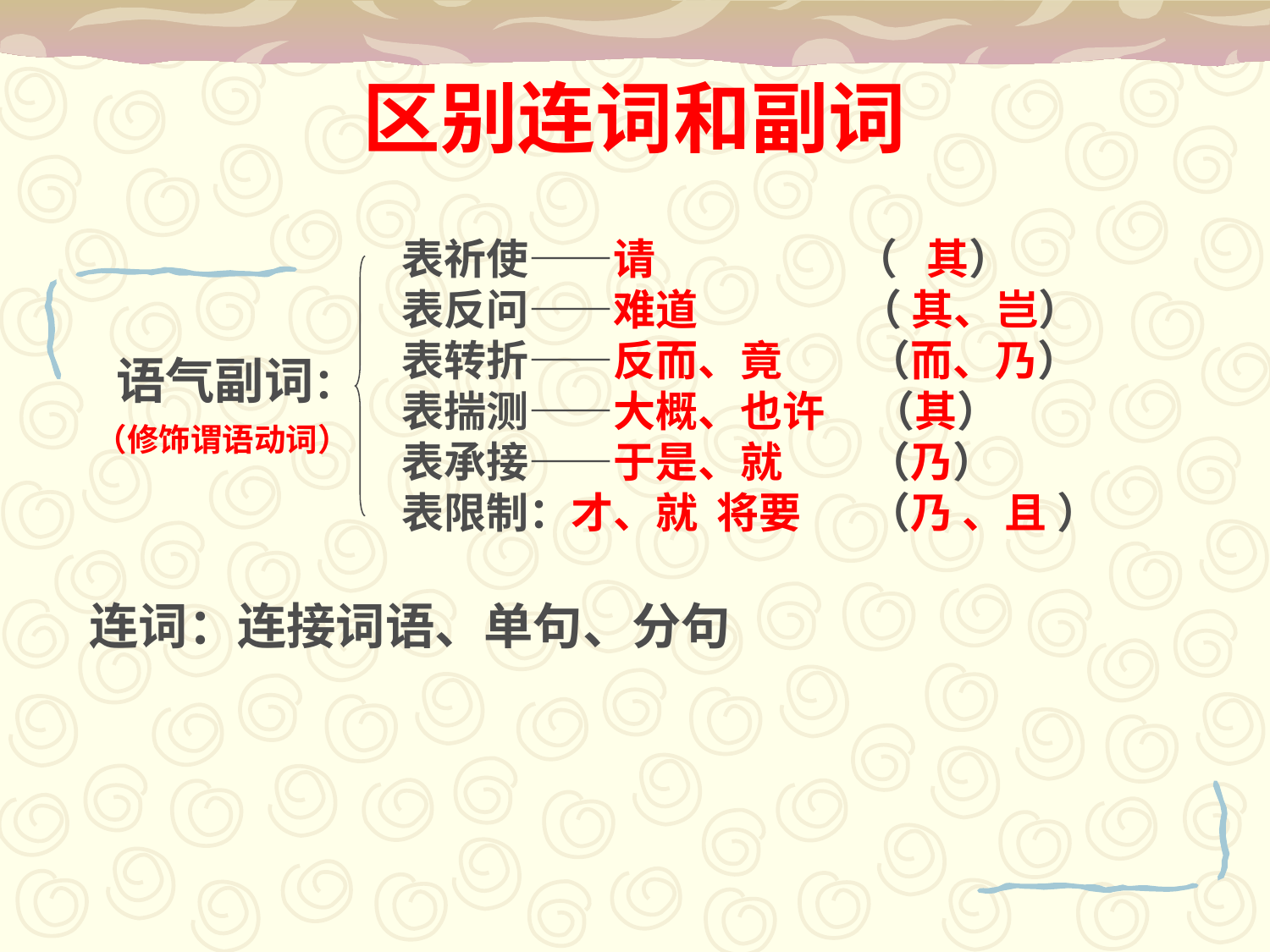

# 区别连词和副词
                             表祈使——请                     （   其）
                             表反问——难道                 （ 其、岂）
                             表转折——反而、竟         （而、乃）
                             表揣测——大概、也许     （其）
                             表承接——于是、就         （乃）
                             表限制：才、就  将要       （乃 、且 ）

      语气副词：
       （修饰谓语动词）
连词：连接词语、单句、分句